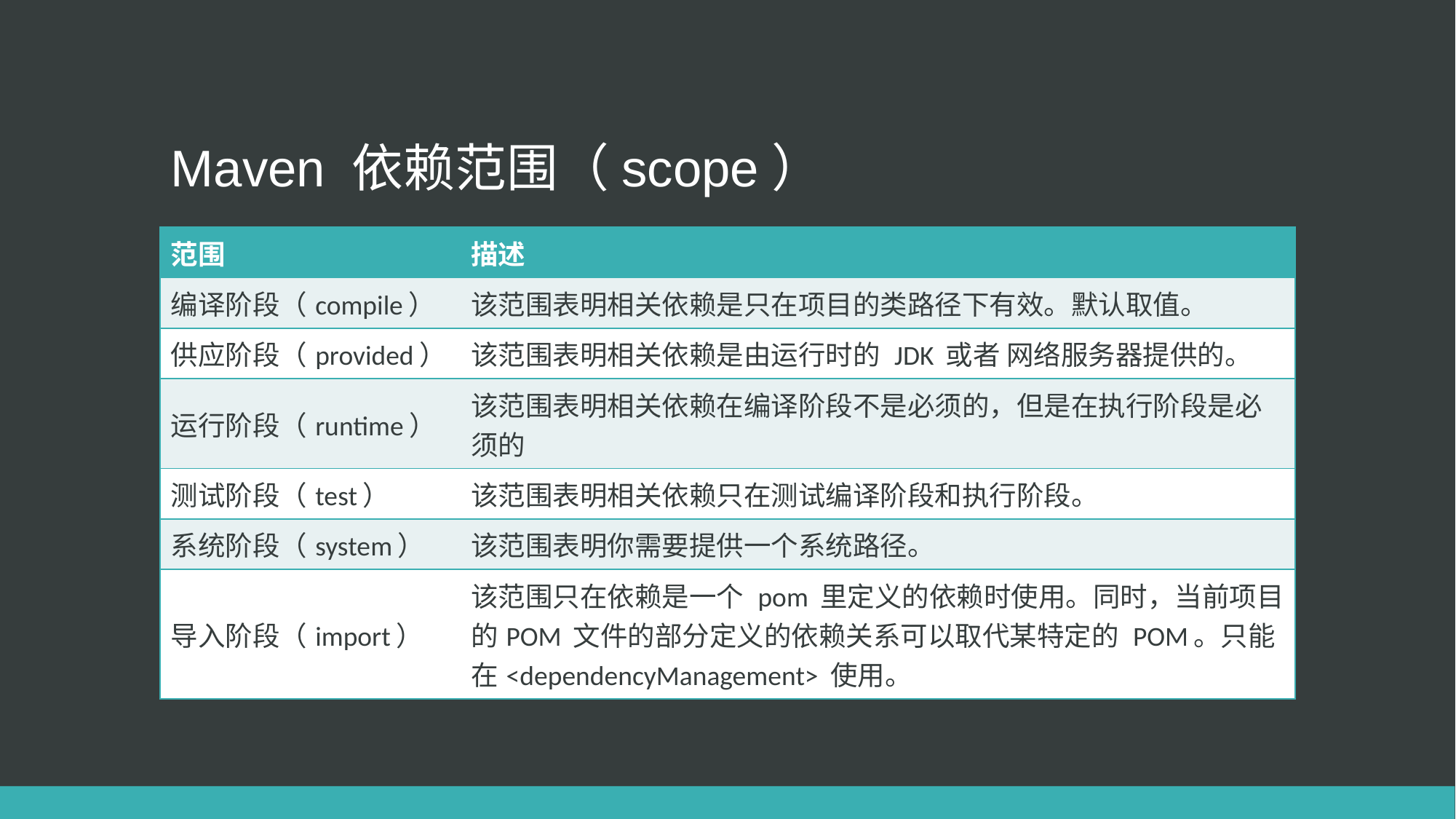

# Maven 依赖范围（scope）
| 范围 | 描述 |
| --- | --- |
| 编译阶段（compile） | 该范围表明相关依赖是只在项目的类路径下有效。默认取值。 |
| 供应阶段（provided） | 该范围表明相关依赖是由运行时的 JDK 或者 网络服务器提供的。 |
| 运行阶段（runtime） | 该范围表明相关依赖在编译阶段不是必须的，但是在执行阶段是必须的 |
| 测试阶段（test） | 该范围表明相关依赖只在测试编译阶段和执行阶段。 |
| 系统阶段（system） | 该范围表明你需要提供一个系统路径。 |
| 导入阶段（import） | 该范围只在依赖是一个 pom 里定义的依赖时使用。同时，当前项目的POM 文件的部分定义的依赖关系可以取代某特定的 POM。只能在<dependencyManagement> 使用。 |